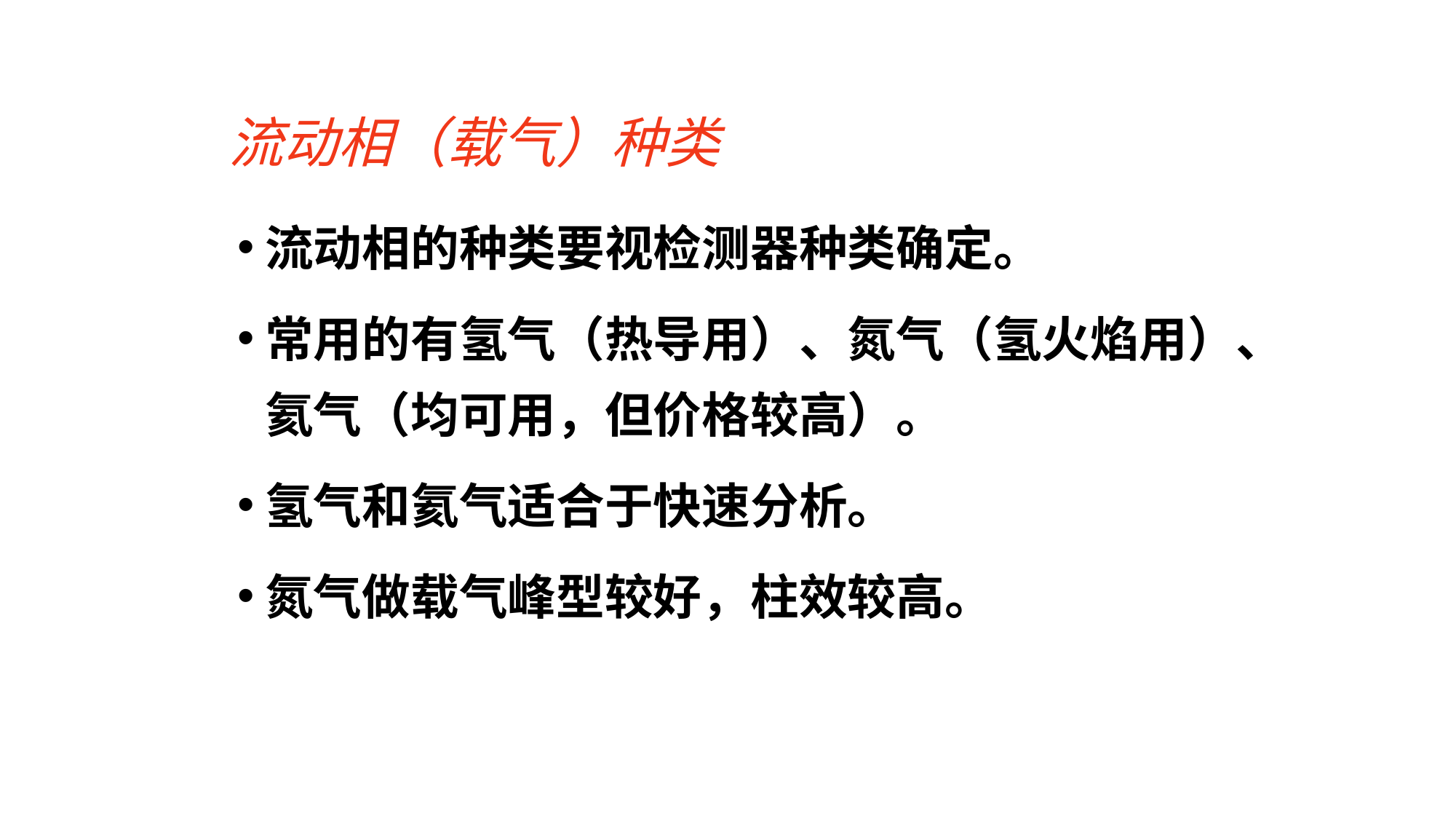

流动相（载气）种类
流动相的种类要视检测器种类确定。
常用的有氢气（热导用）、氮气（氢火焰用）、氦气（均可用，但价格较高）。
氢气和氦气适合于快速分析。
氮气做载气峰型较好，柱效较高。